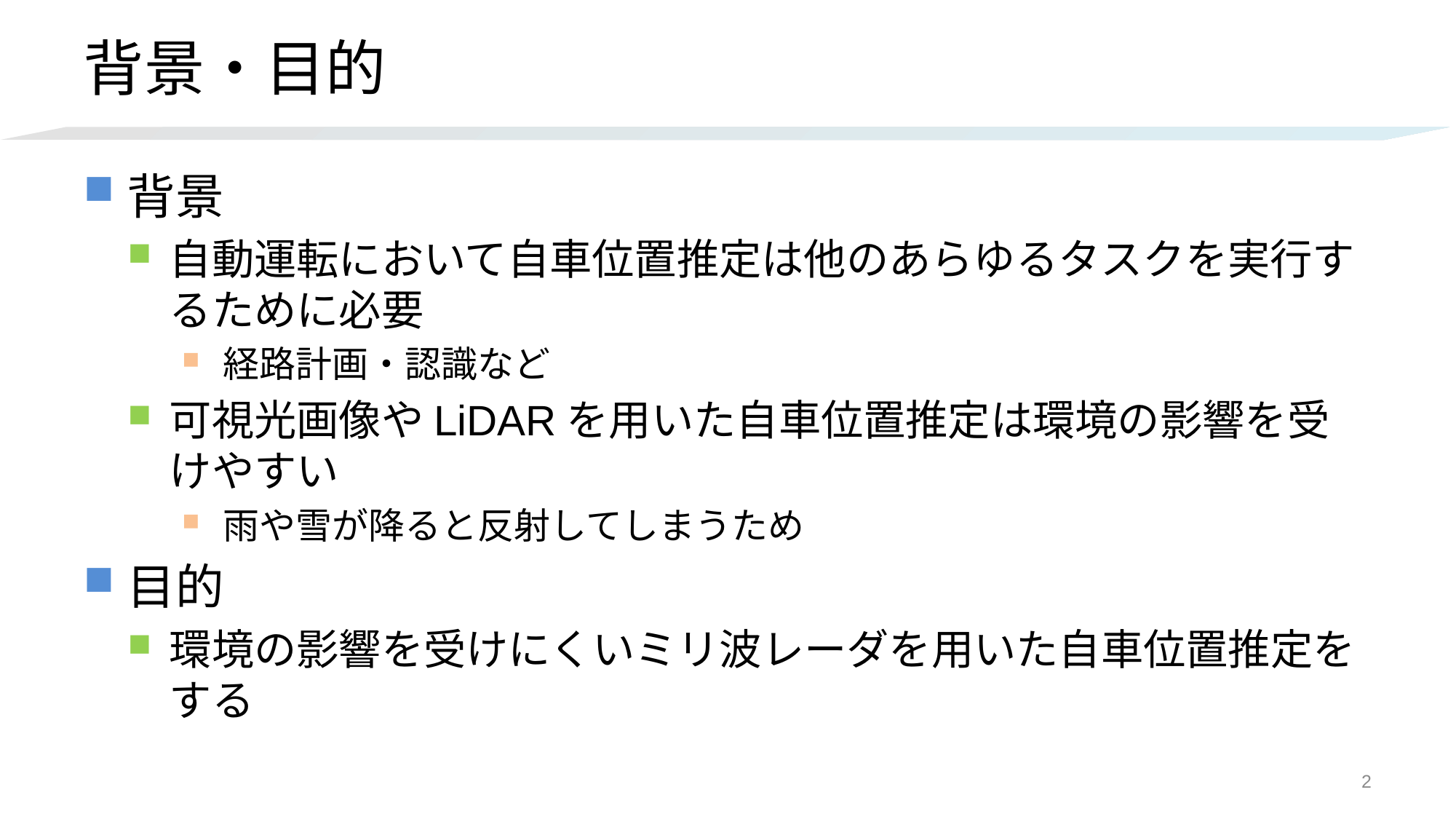

# 背景・目的
背景
自動運転において自車位置推定は他のあらゆるタスクを実行するために必要
経路計画・認識など
可視光画像やLiDARを用いた自車位置推定は環境の影響を受けやすい
雨や雪が降ると反射してしまうため
目的
環境の影響を受けにくいミリ波レーダを用いた自車位置推定をする
2